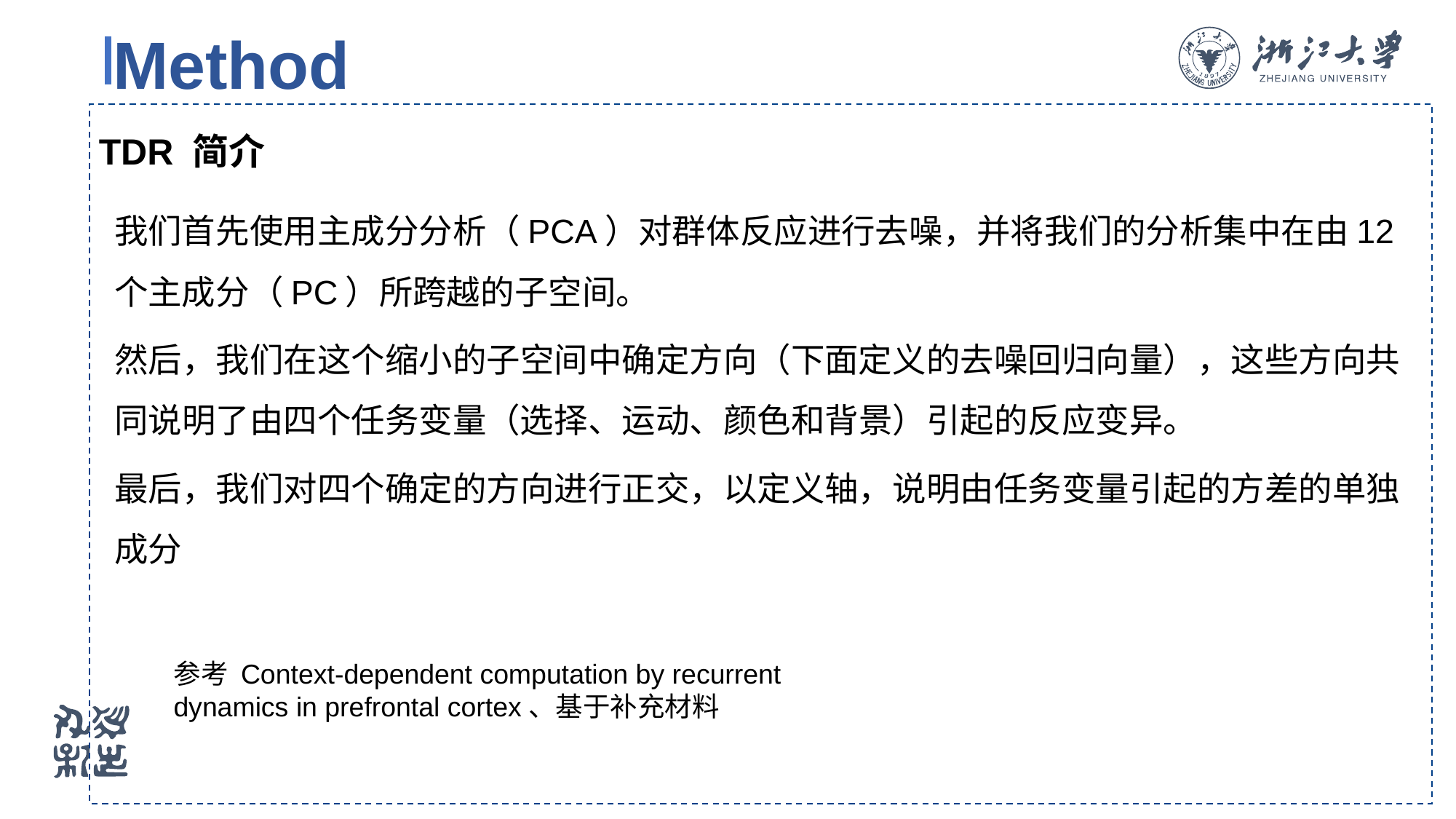

Method
TDR 简介

我们首先使用主成分分析（PCA）对群体反应进行去噪，并将我们的分析集中在由12个主成分（PC）所跨越的子空间。
然后，我们在这个缩小的子空间中确定方向（下面定义的去噪回归向量），这些方向共同说明了由四个任务变量（选择、运动、颜色和背景）引起的反应变异。
最后，我们对四个确定的方向进行正交，以定义轴，说明由任务变量引起的方差的单独成分

参考 Context-dependent computation by recurrent dynamics in prefrontal cortex、基于补充材料